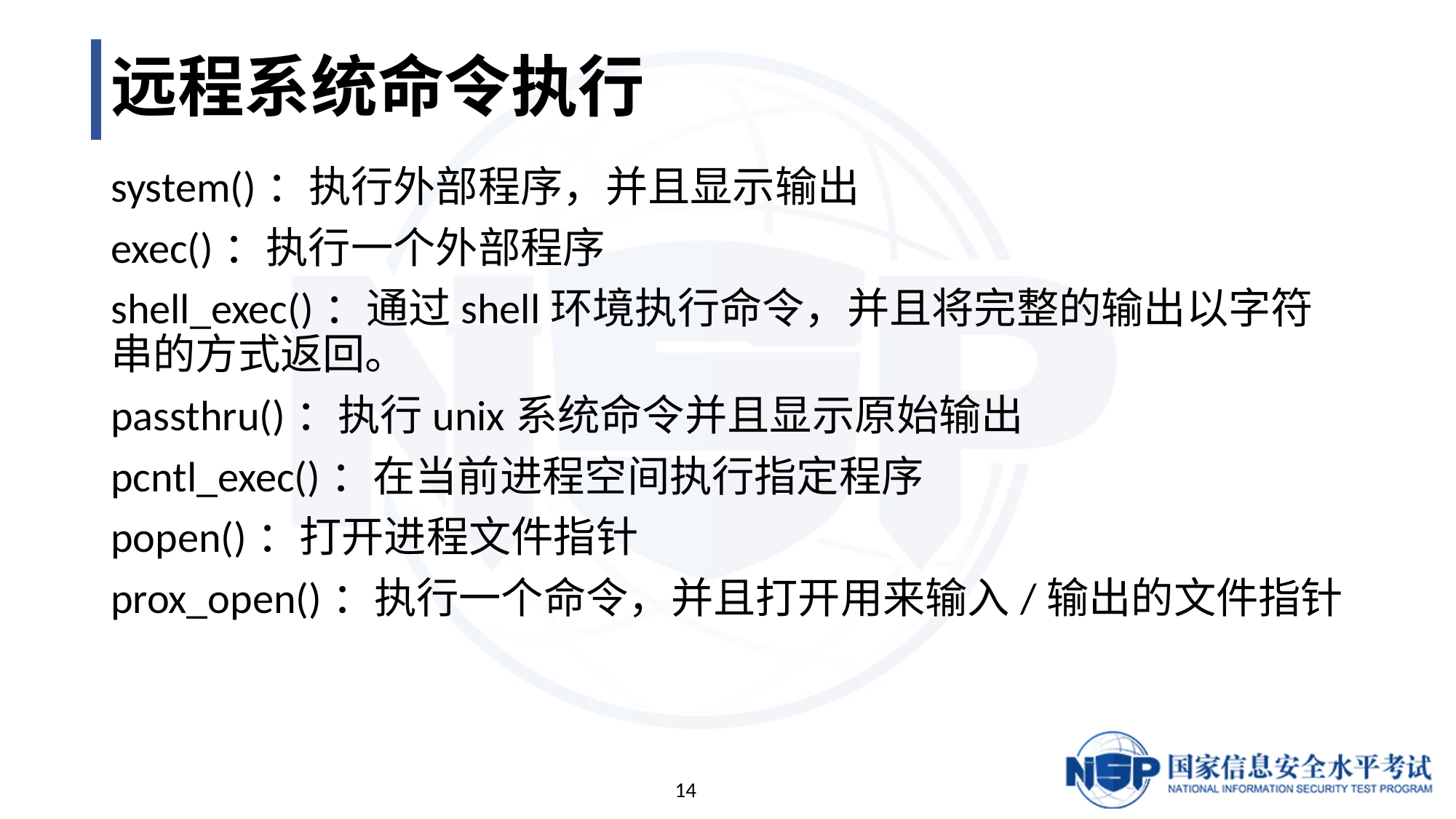

# 远程系统命令执行
system()：执行外部程序，并且显示输出
exec()：执行一个外部程序
shell_exec()：通过shell环境执行命令，并且将完整的输出以字符串的方式返回。
passthru()：执行unix系统命令并且显示原始输出
pcntl_exec()：在当前进程空间执行指定程序
popen()：打开进程文件指针
prox_open()：执行一个命令，并且打开用来输入/输出的文件指针